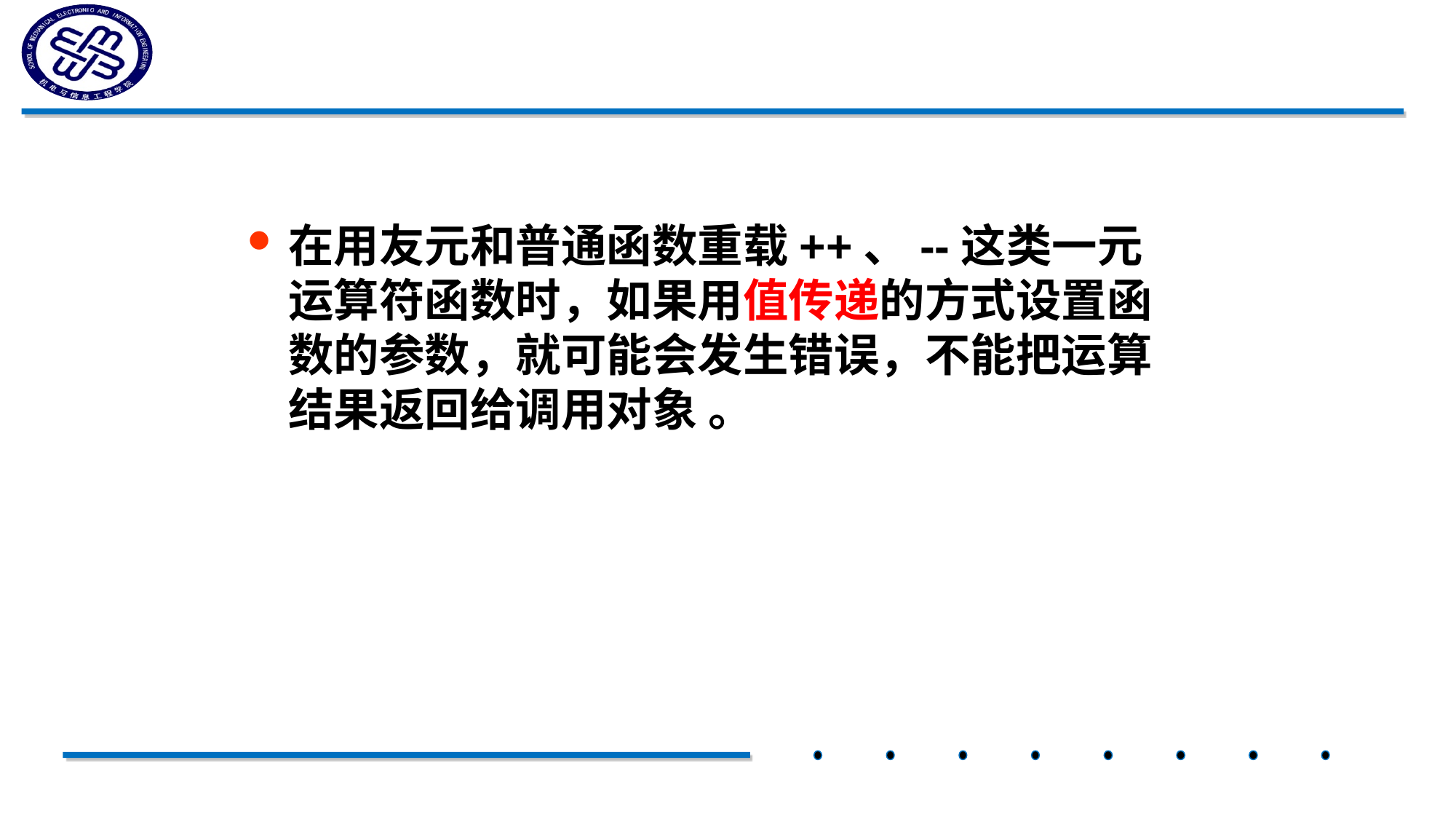

#
在用友元和普通函数重载++、--这类一元运算符函数时，如果用值传递的方式设置函数的参数，就可能会发生错误，不能把运算结果返回给调用对象 。